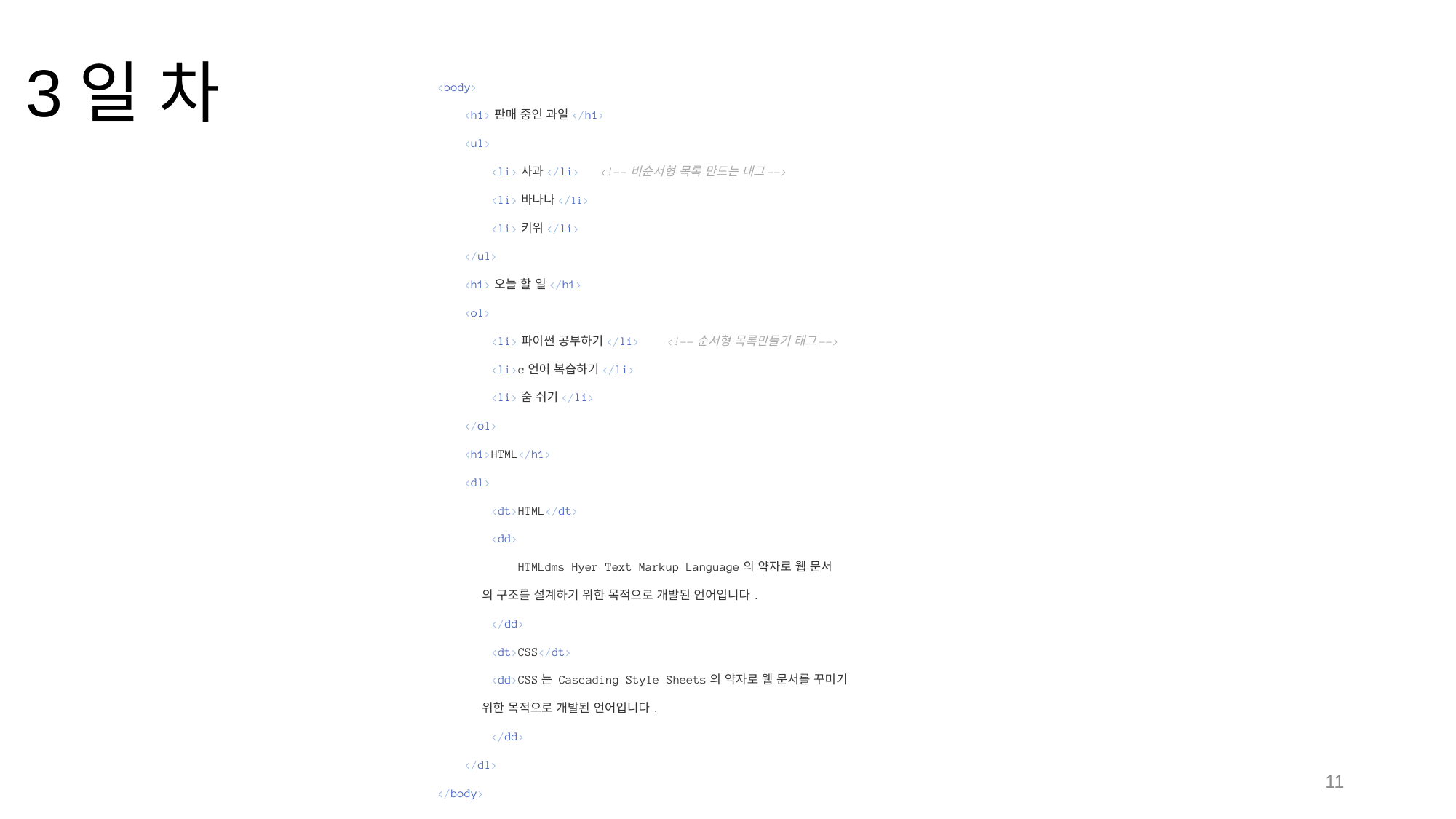

# 3일 차
<body>
    <h1>판매 중인 과일</h1>
    <ul>
        <li>사과</li>   <!--비순서형 목록 만드는 태그-->
        <li>바나나</li>
        <li>키위</li>
    </ul>
    <h1>오늘 할 일</h1>
    <ol>
        <li>파이썬 공부하기</li>    <!--순서형 목록만들기 태그-->
        <li>c언어 복습하기</li>
        <li>숨 쉬기</li>
    </ol>
    <h1>HTML</h1>
    <dl>
        <dt>HTML</dt>
        <dd>
            HTMLdms Hyer Text Markup Language의 약자로 웹 문서
            의 구조를 설계하기 위한 목적으로 개발된 언어입니다.
        </dd>
        <dt>CSS</dt>
        <dd>CSS는 Cascading Style Sheets의 약자로 웹 문서를 꾸미기
            위한 목적으로 개발된 언어입니다.
        </dd>
    </dl>
</body>

11